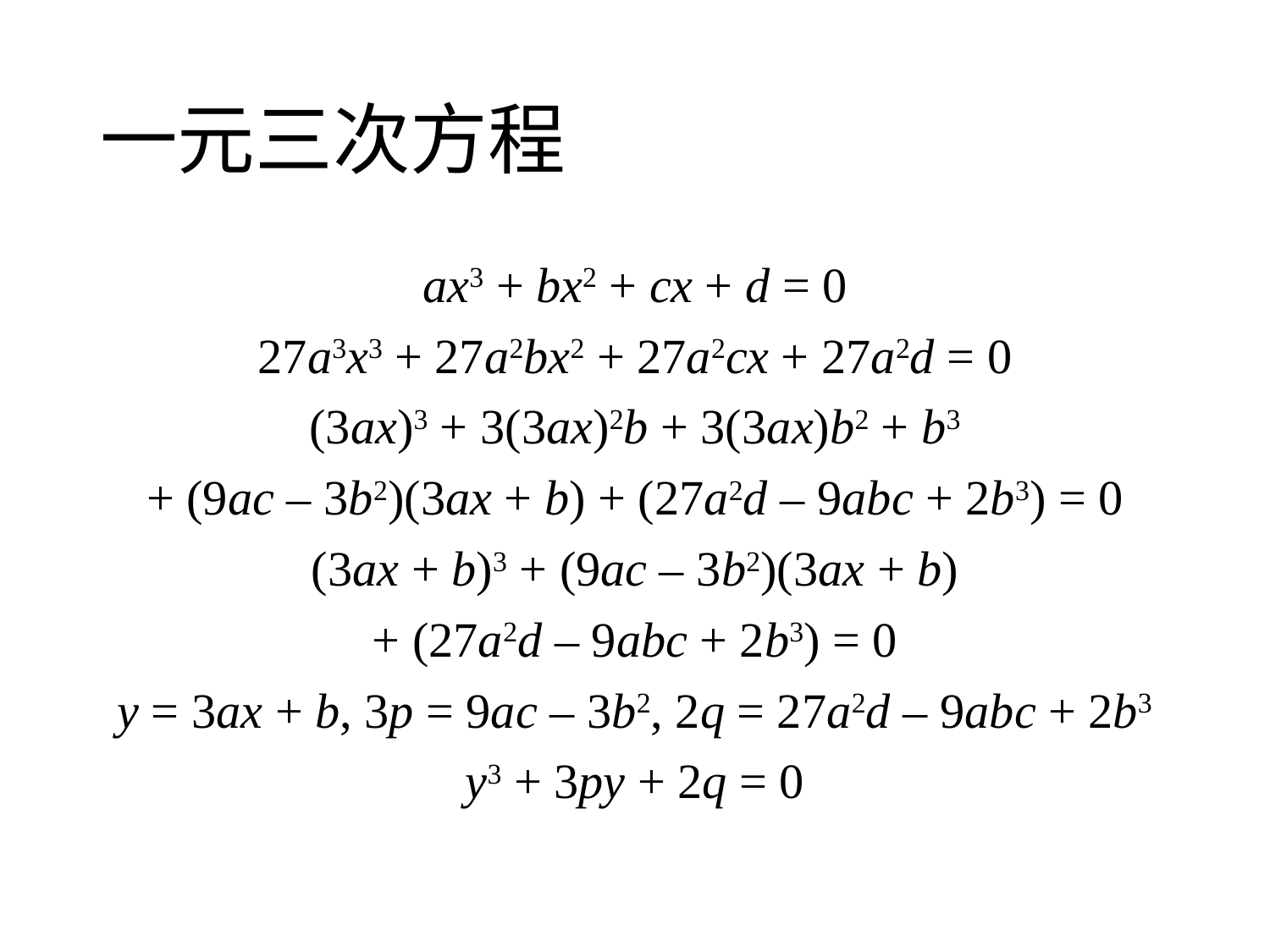

# 一元三次方程
ax3 + bx2 + cx + d = 0
27a3x3 + 27a2bx2 + 27a2cx + 27a2d = 0
(3ax)3 + 3(3ax)2b + 3(3ax)b2 + b3
+ (9ac – 3b2)(3ax + b) + (27a2d – 9abc + 2b3) = 0
(3ax + b)3 + (9ac – 3b2)(3ax + b)
+ (27a2d – 9abc + 2b3) = 0
y = 3ax + b, 3p = 9ac – 3b2, 2q = 27a2d – 9abc + 2b3
y3 + 3py + 2q = 0